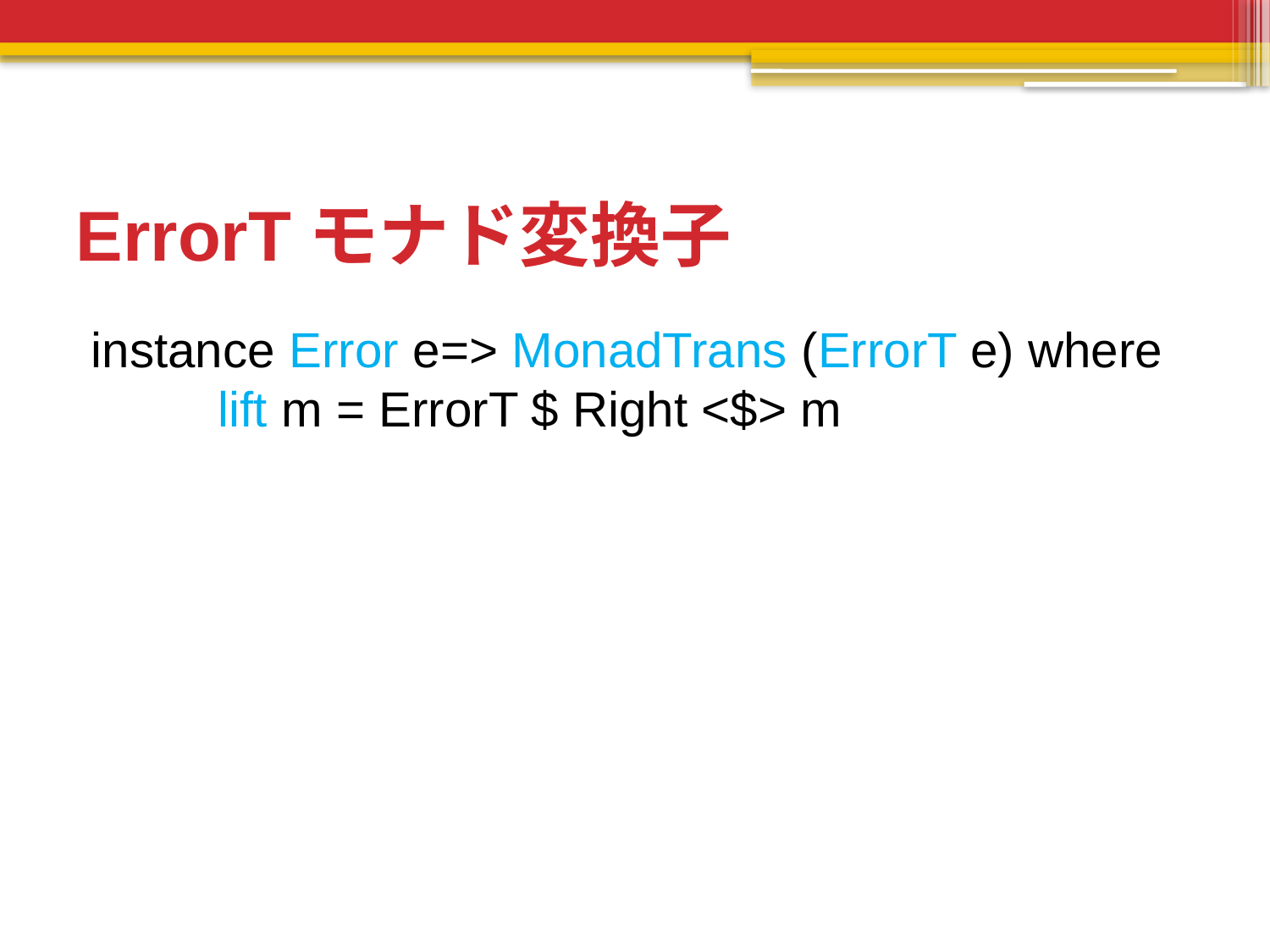

# ErrorTモナド変換子
instance Error e=> MonadTrans (ErrorT e) where
	lift m = ErrorT $ Right <$> m